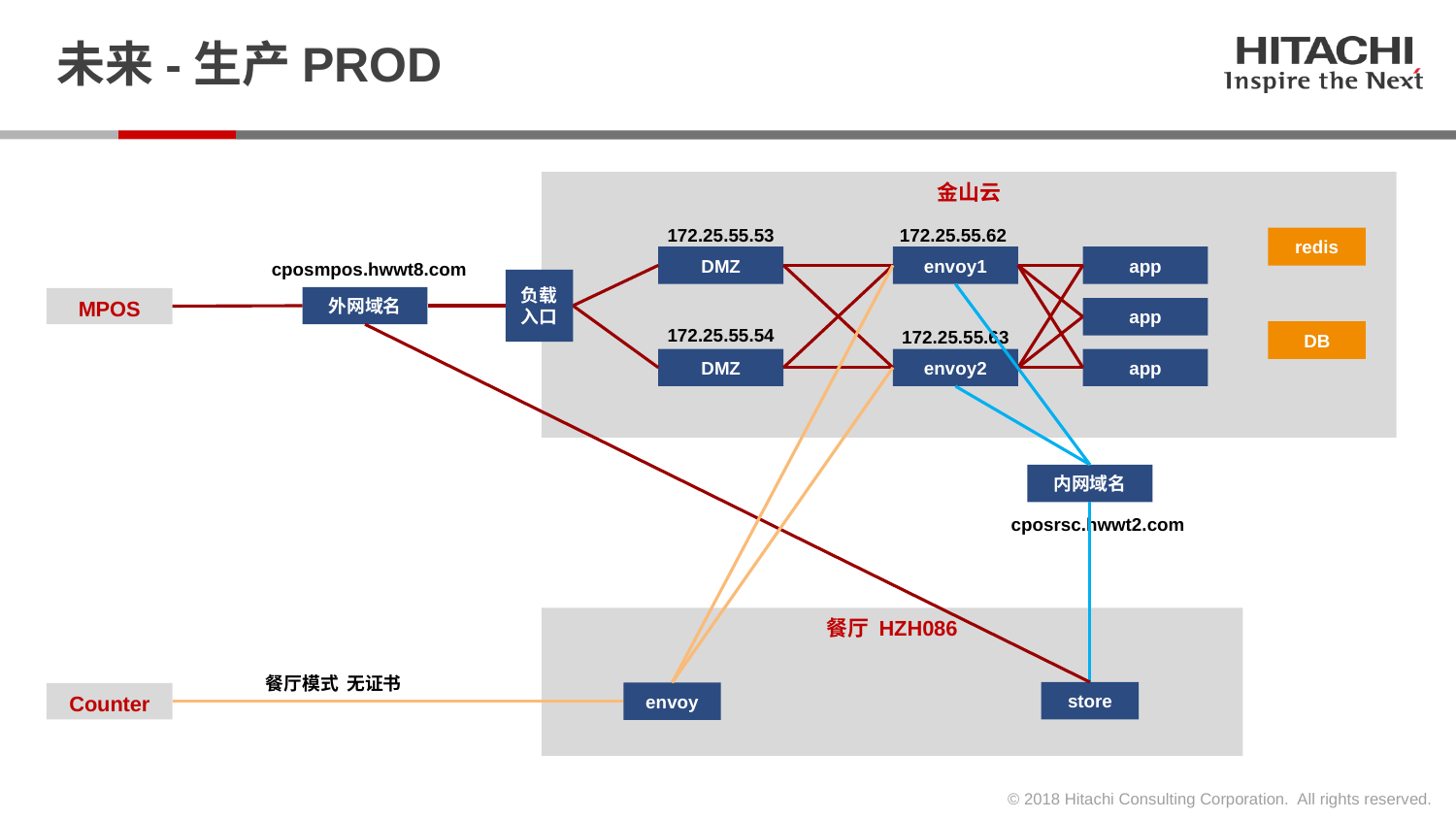

# 未来-生产PROD
金山云
172.25.55.53
172.25.55.62
redis
DMZ
envoy1
app
cposmpos.hwwt8.com
负载入口
外网域名
MPOS
app
172.25.55.54
172.25.55.63
DB
DMZ
envoy2
app
内网域名
cposrsc.hwwt2.com
餐厅 HZH086
餐厅模式  无证书
store
envoy
Counter